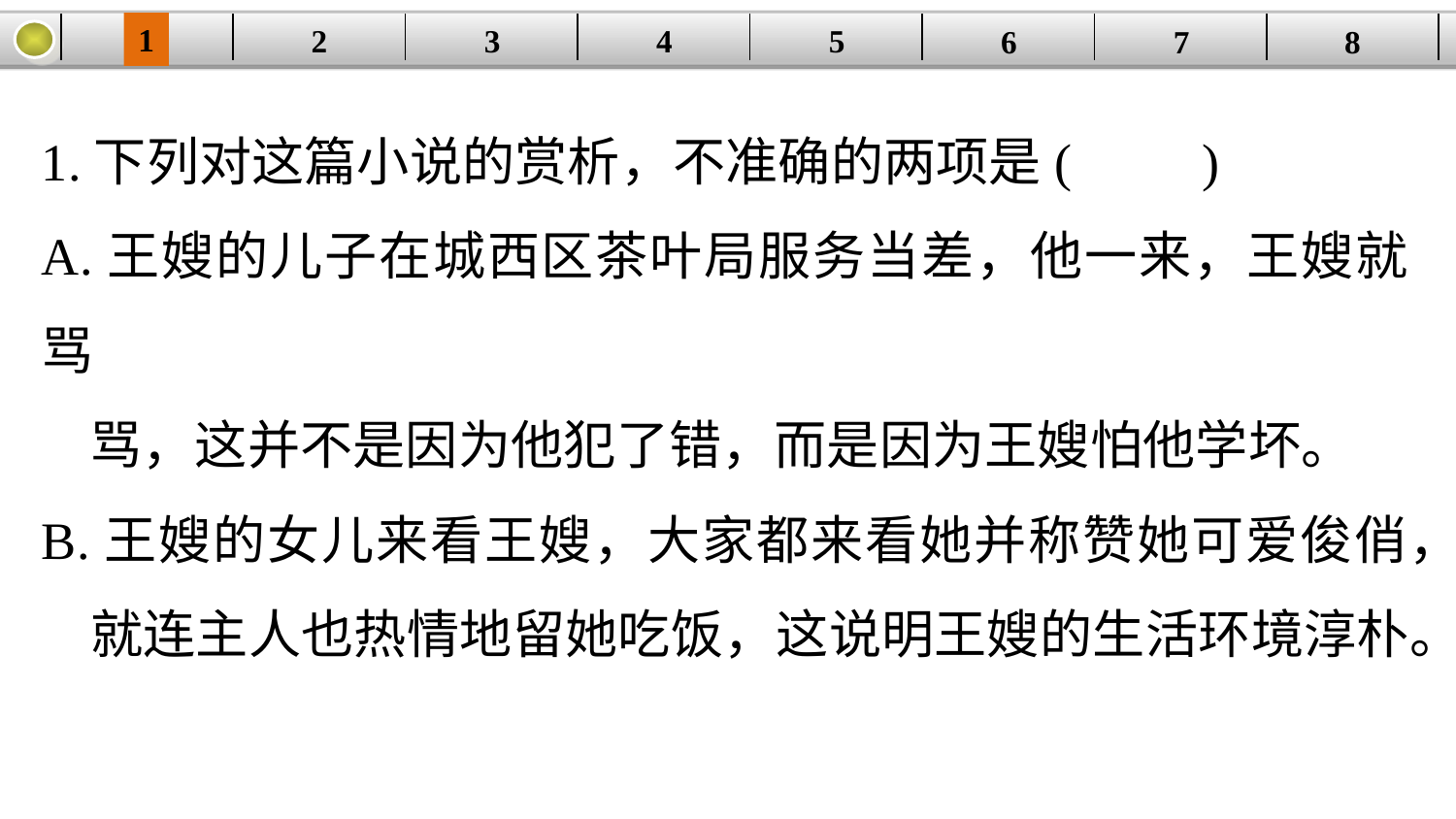

1
2
3
4
|  |  |  |  |  |  |  |  |
| --- | --- | --- | --- | --- | --- | --- | --- |
5
6
7
8

1.下列对这篇小说的赏析，不准确的两项是(　　)
A.王嫂的儿子在城西区茶叶局服务当差，他一来，王嫂就骂
   骂，这并不是因为他犯了错，而是因为王嫂怕他学坏。
B.王嫂的女儿来看王嫂，大家都来看她并称赞她可爱俊俏，
   就连主人也热情地留她吃饭，这说明王嫂的生活环境淳朴。